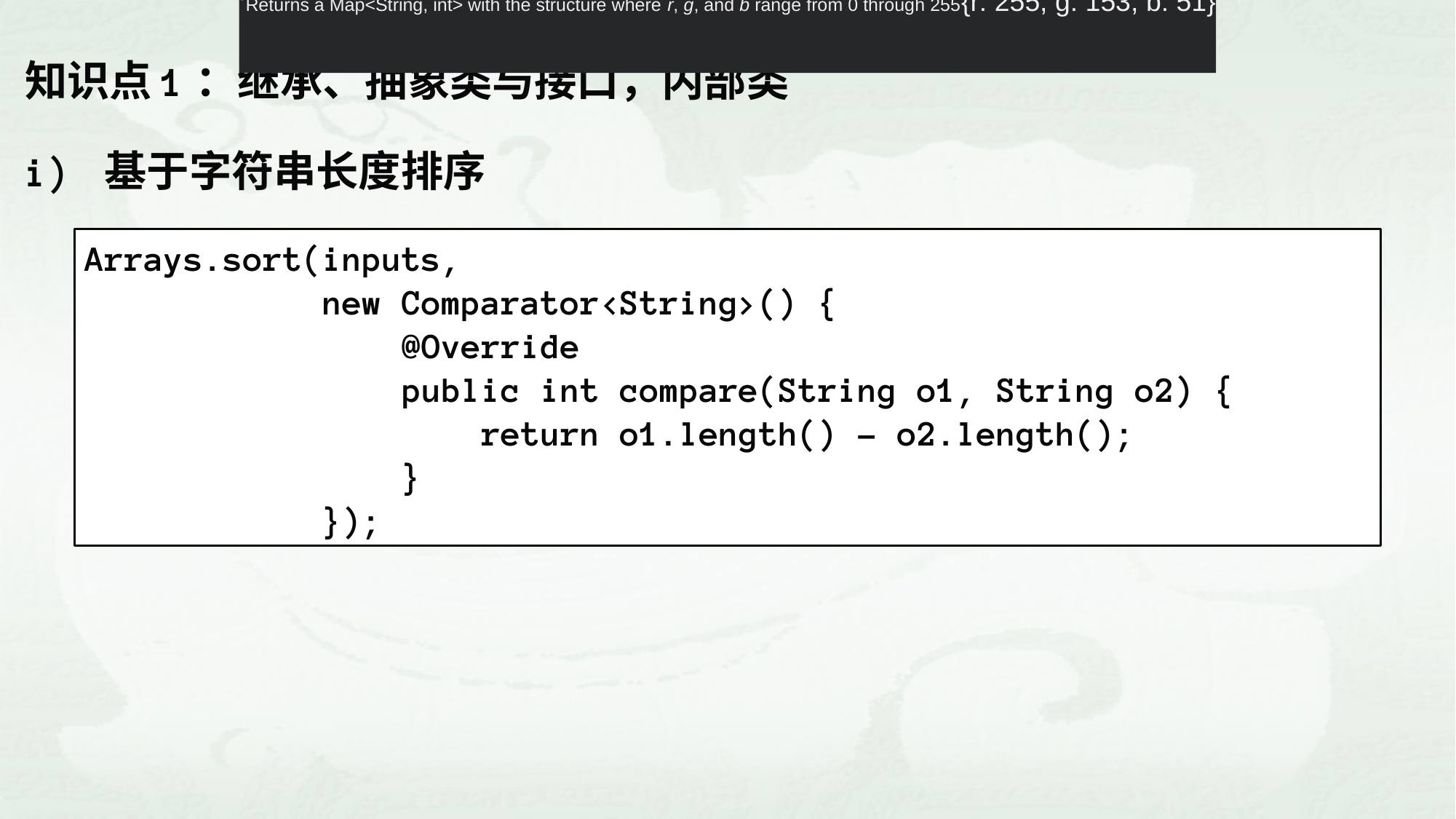

Returns a Map<String, int> with the structure where r, g, and b range from 0 through 255{r: 255, g: 153, b: 51}

知识点1：继承、抽象类与接口，内部类
i) 基于字符串长度排序
Arrays.sort(inputs,
            new Comparator<String>() {
                @Override
                public int compare(String o1, String o2) {
                    return o1.length() - o2.length();
                }
            });